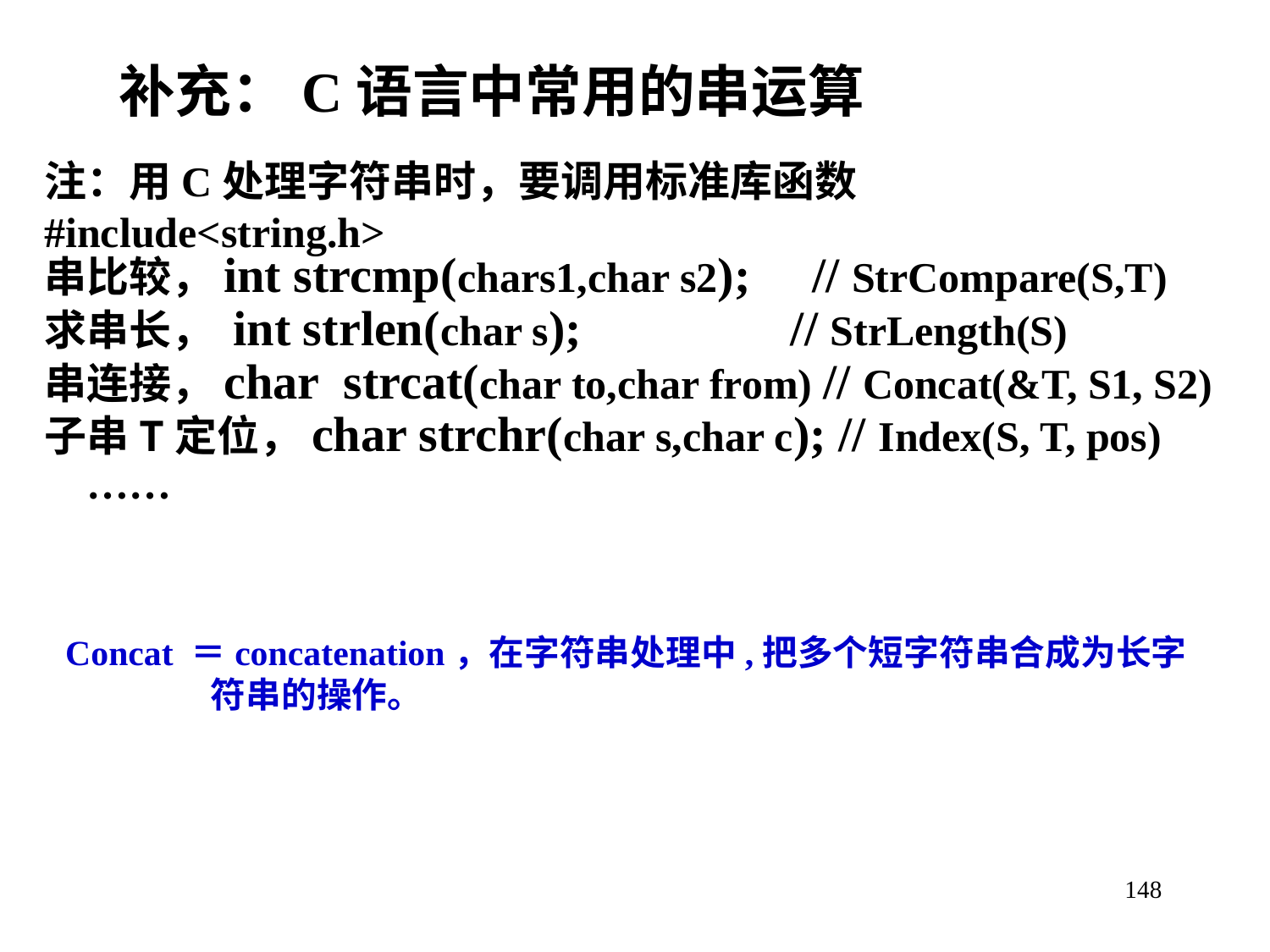

# 补充：C语言中常用的串运算
注：用C处理字符串时，要调用标准库函数 #include<string.h>
串比较，int strcmp(chars1,char s2);     // StrCompare(S,T)
求串长， int strlen(char s);                 // StrLength(S)
串连接，char  strcat(char to,char from) // Concat(&T, S1, S2)
子串T定位，char strchr(char s,char c); // Index(S, T, pos)
    ……
Concat ＝concatenation，在字符串处理中,把多个短字符串合成为长字符串的操作。
148